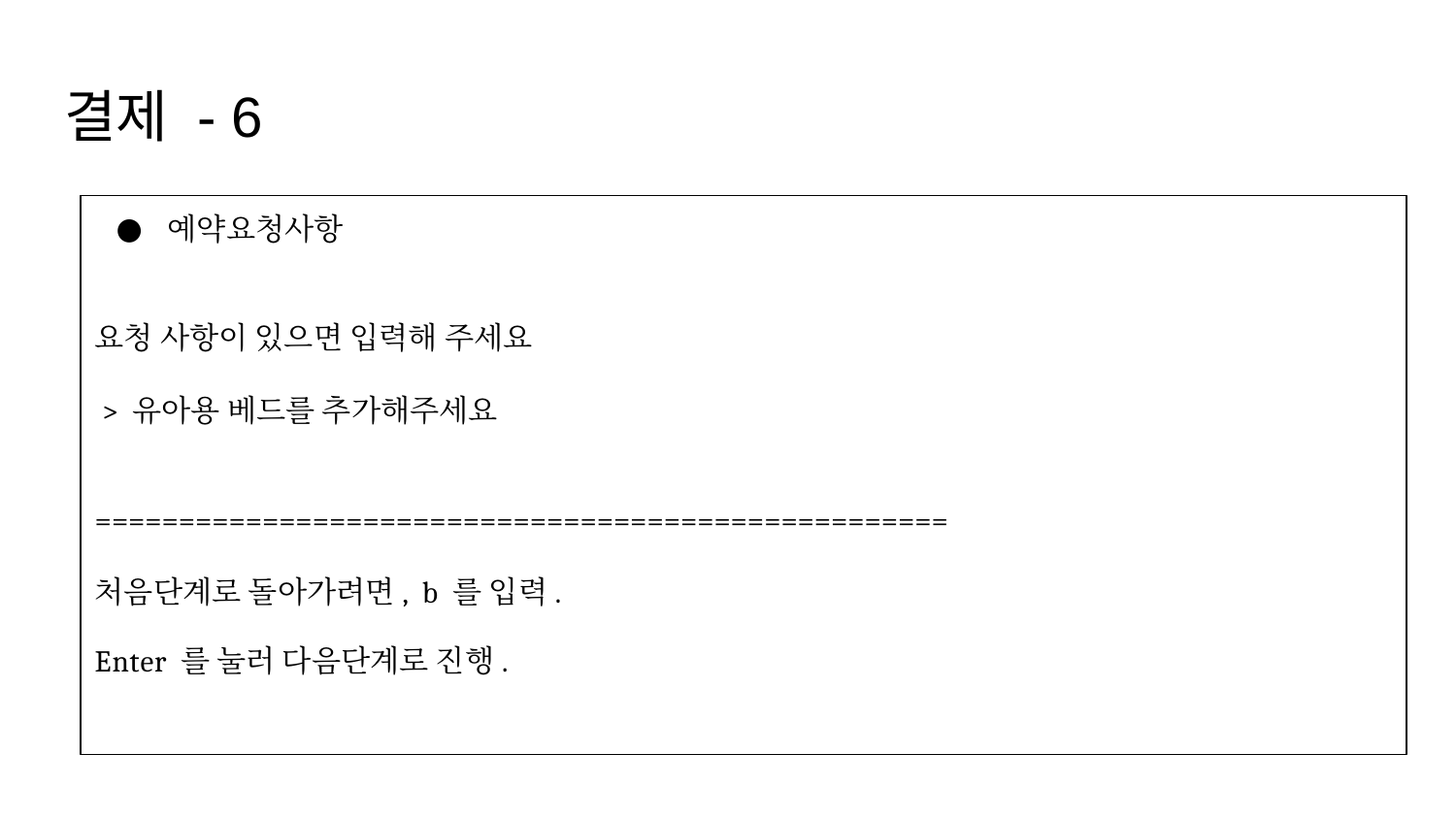

# 결제 - 6
예약요청사항

요청 사항이 있으면 입력해 주세요

 > 유아용 베드를 추가해주세요

===================================================

처음단계로 돌아가려면,  b 를 입력.
Enter 를 눌러 다음단계로 진행.